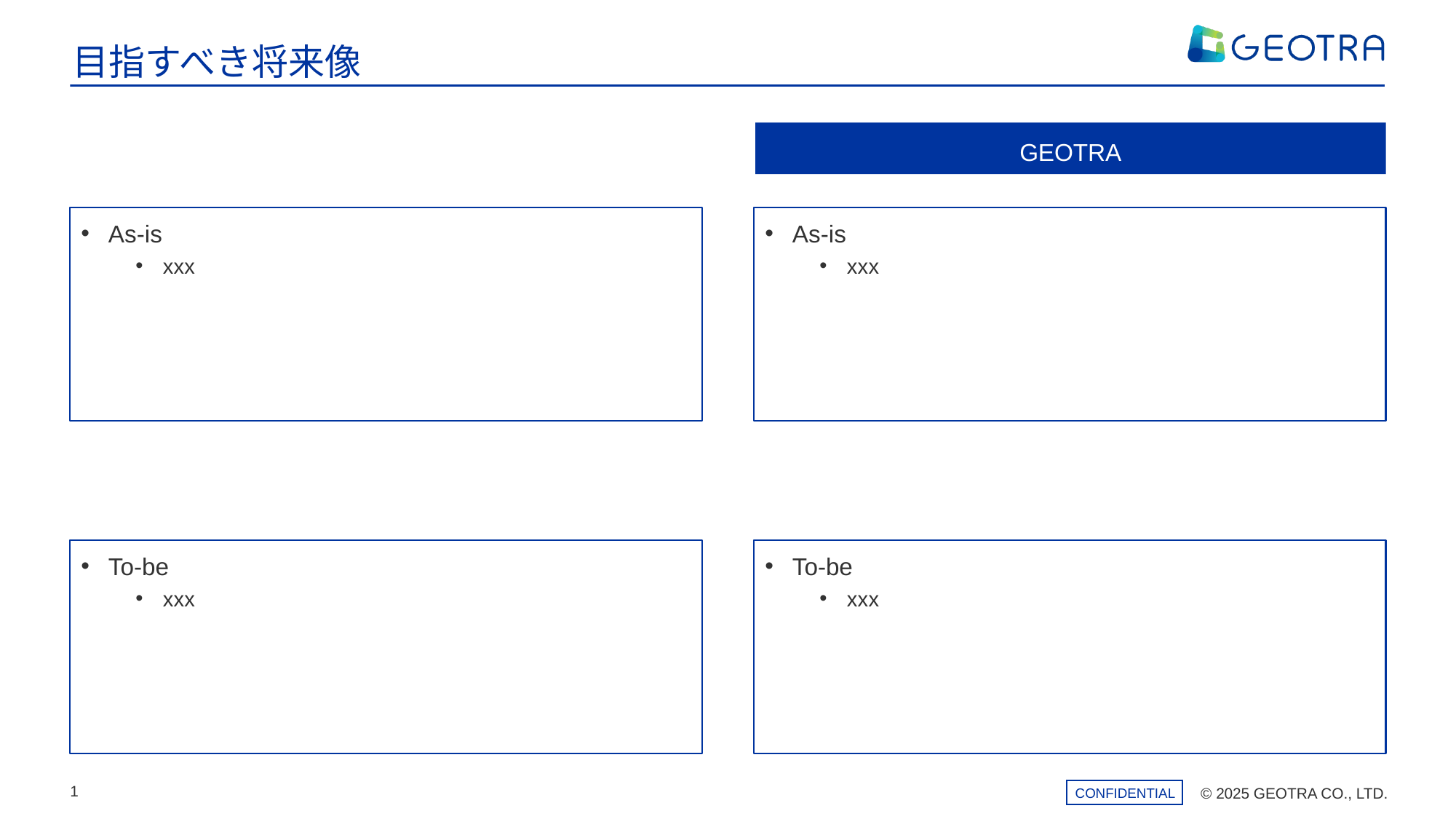

# 目指すべき将来像

GEOTRA
As-is
xxx
As-is
xxx
To-be
xxx
To-be
xxx